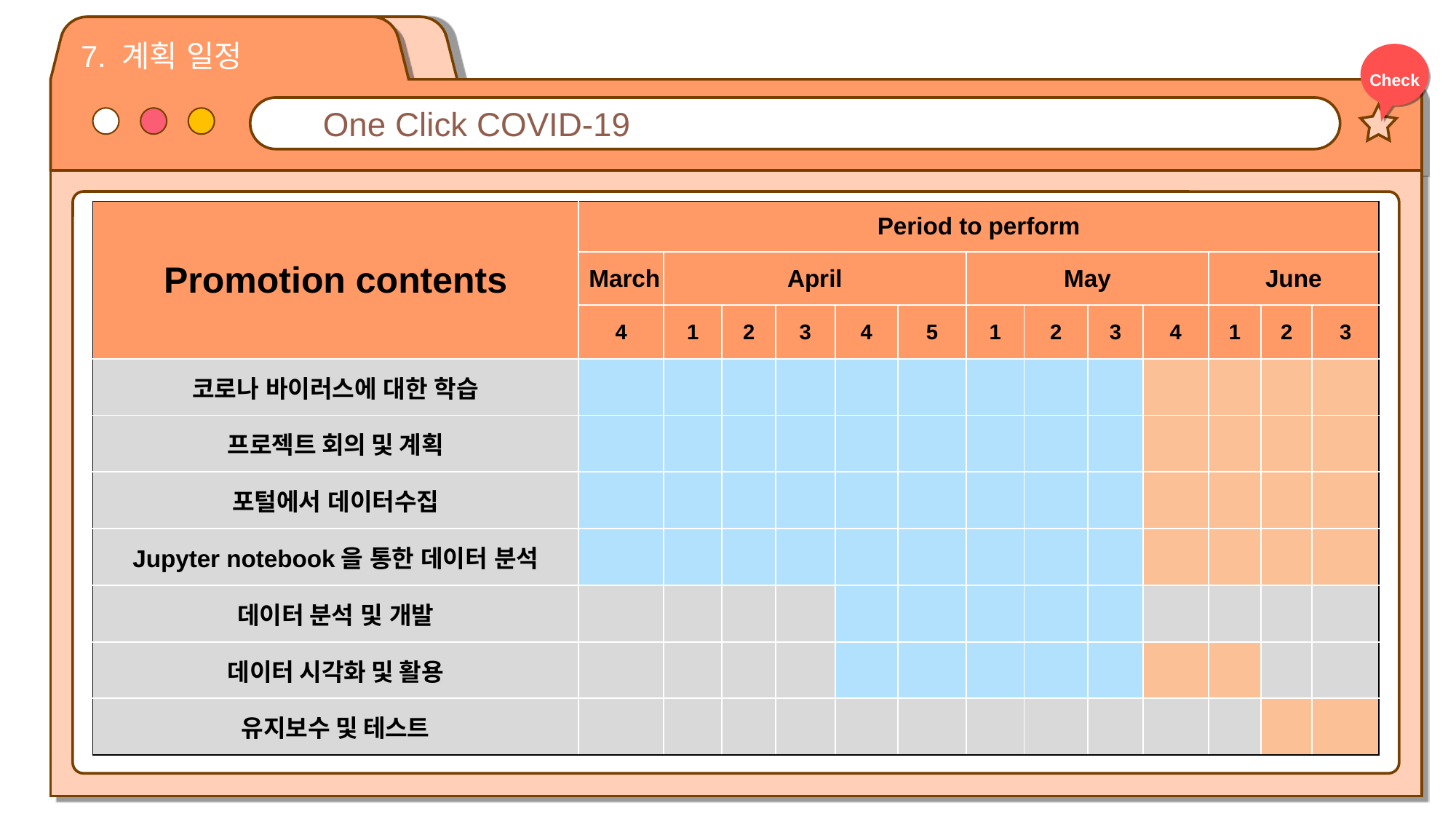

7. 계획 일정
Check
One Click COVID-19

| Promotion contents | Period to perform |  |  |  |  |  |  |  |  |  |  |  |  |
| --- | --- | --- | --- | --- | --- | --- | --- | --- | --- | --- | --- | --- | --- |
|  | March | April |  |  |  |  | May |  |  |  | June |  |  |
|  | 4 | 1 | 2 | 3 | 4 | 5 | 1 | 2 | 3 | 4 | 1 | 2 | 3 |
| 코로나 바이러스에 대한 학습 |  |  |  |  |  |  |  |  |  |  |  |  |  |
| 프로젝트 회의 및 계획 |  |  |  |  |  |  |  |  |  |  |  |  |  |
| 포털에서 데이터수집 |  |  |  |  |  |  |  |  |  |  |  |  |  |
| Jupyter notebook을 통한 데이터 분석 |  |  |  |  |  |  |  |  |  |  |  |  |  |
| 데이터 분석 및 개발 |  |  |  |  |  |  |  |  |  |  |  |  |  |
| 데이터 시각화 및 활용 |  |  |  |  |  |  |  |  |  |  |  |  |  |
| 유지보수 및 테스트 |  |  |  |  |  |  |  |  |  |  |  |  |  |